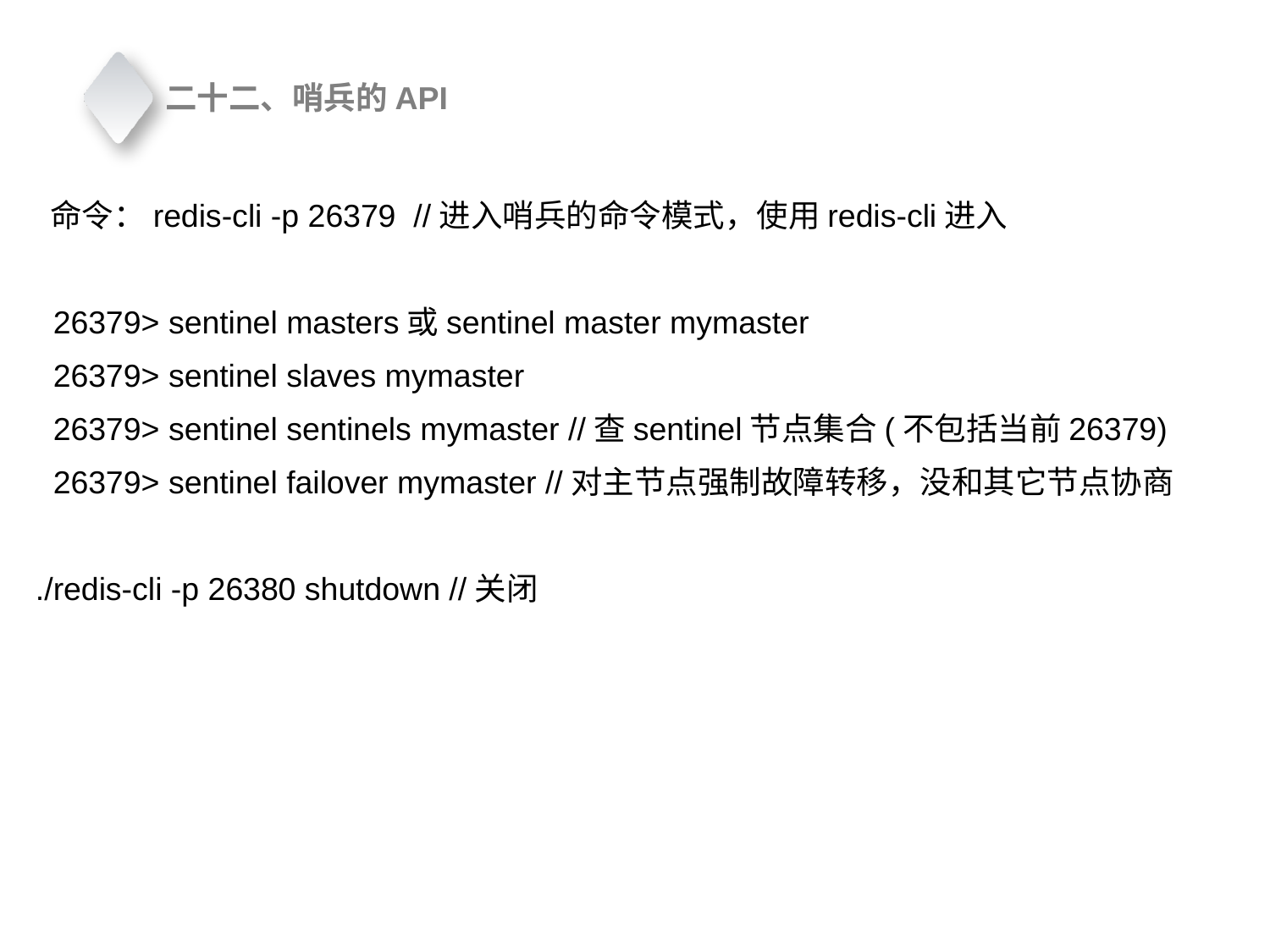

二十二、哨兵的API
 命令：redis-cli -p 26379  //进入哨兵的命令模式，使用redis-cli进入

  26379> sentinel masters或sentinel master mymaster
  26379> sentinel slaves mymaster
  26379> sentinel sentinels mymaster //查sentinel节点集合(不包括当前26379)
  26379> sentinel failover mymaster //对主节点强制故障转移，没和其它节点协商

./redis-cli -p 26380 shutdown //关闭